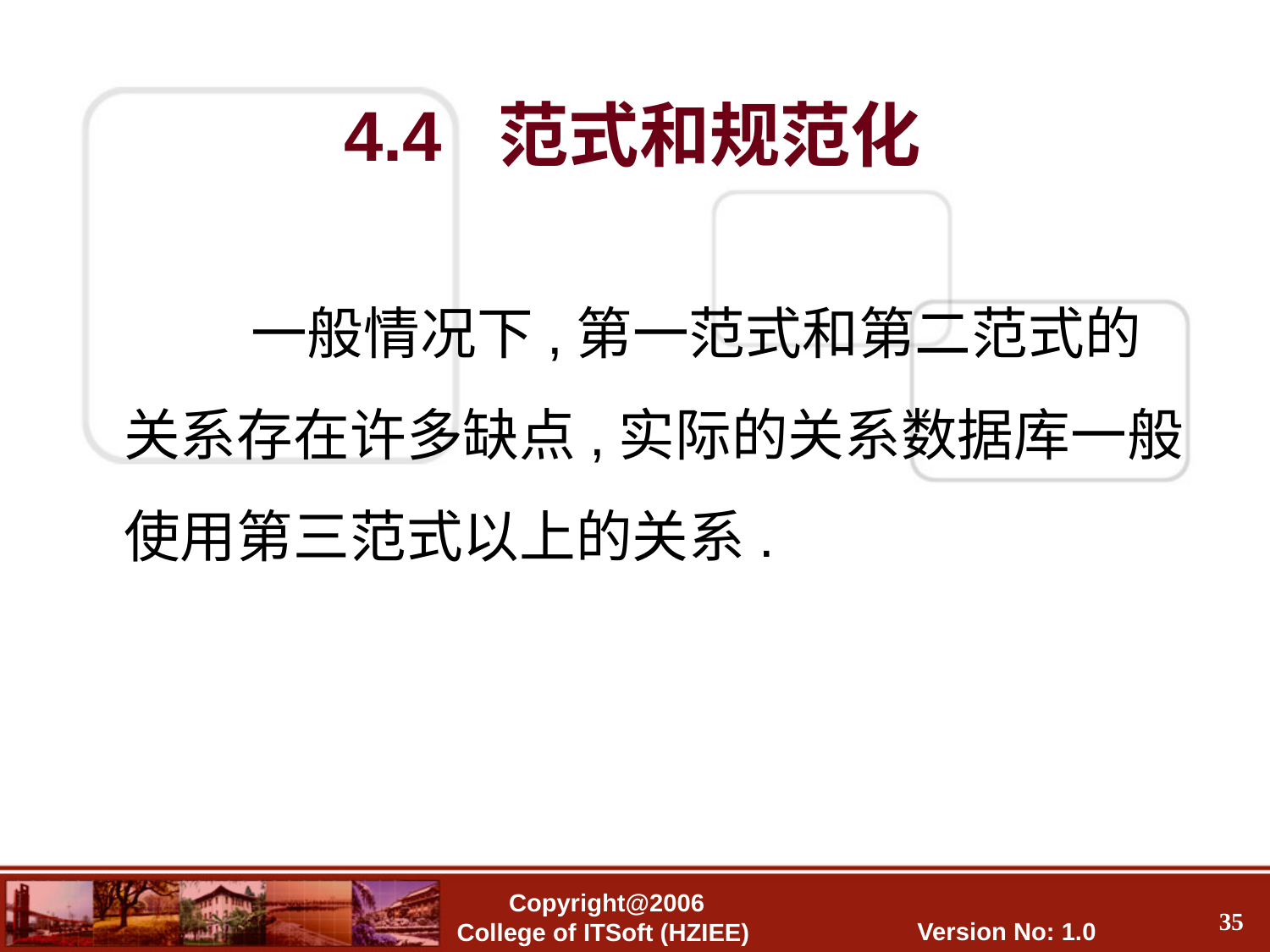

4.4  范式和规范化
 		一般情况下,第一范式和第二范式的关系存在许多缺点,实际的关系数据库一般使用第三范式以上的关系.